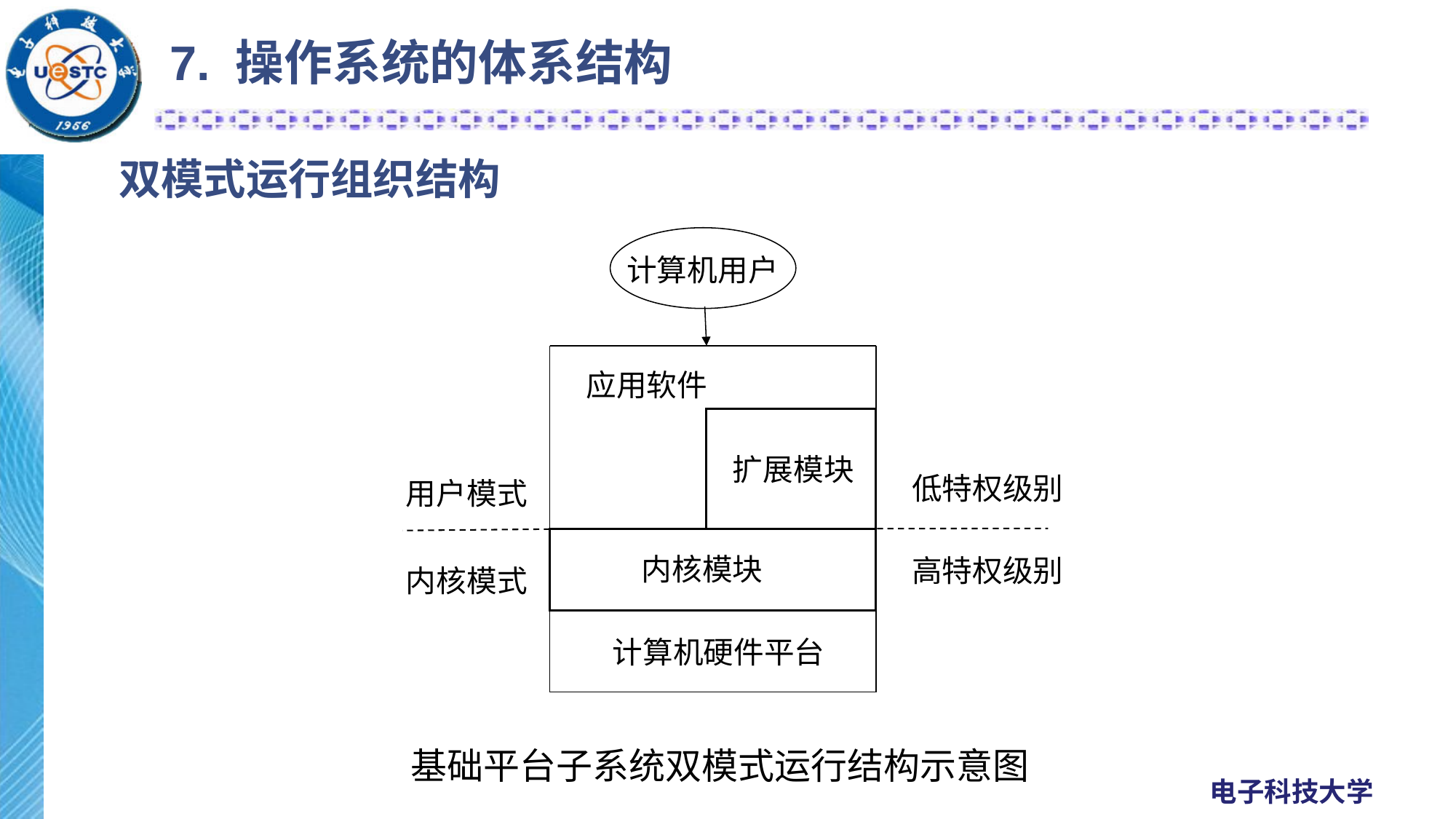

7. 操作系统的体系结构
# 双模式运行组织结构

计算机用户
应用软件
扩展模块
低特权级别
用户模式
内核模块
高特权级别
内核模式
计算机硬件平台
基础平台子系统双模式运行结构示意图